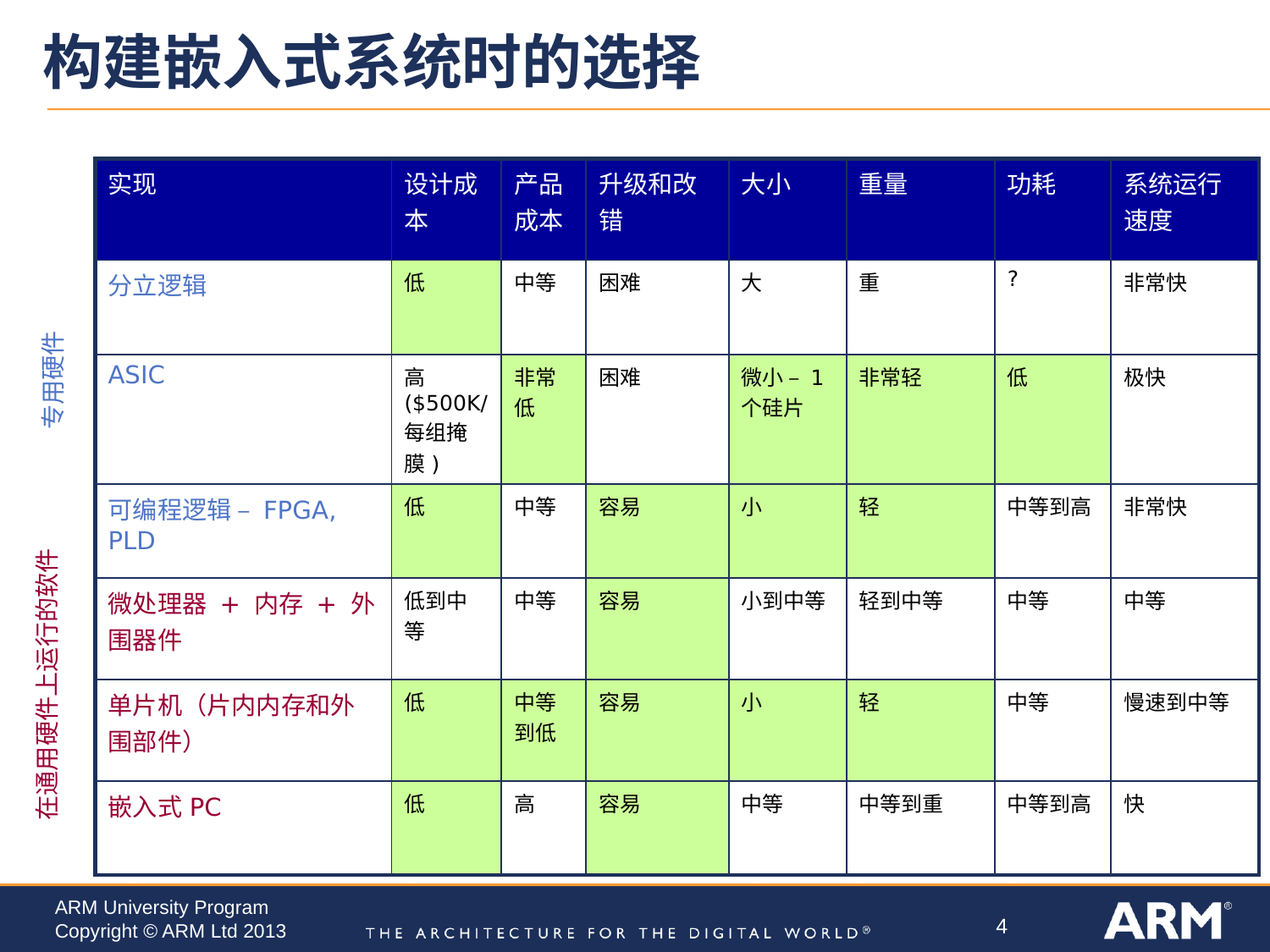

# 构建嵌入式系统时的选择
| 实现 | 设计成本 | 产品成本 | 升级和改错 | 大小 | 重量 | 功耗 | 系统运行速度 |
| --- | --- | --- | --- | --- | --- | --- | --- |
| 分立逻辑 | 低 | 中等 | 困难 | 大 | 重 | ? | 非常快 |
| ASIC | 高($500K/每组掩膜) | 非常低 | 困难 | 微小 – 1个硅片 | 非常轻 | 低 | 极快 |
| 可编程逻辑 – FPGA, PLD | 低 | 中等 | 容易 | 小 | 轻 | 中等到高 | 非常快 |
| 微处理器 + 内存 + 外围器件 | 低到中等 | 中等 | 容易 | 小到中等 | 轻到中等 | 中等 | 中等 |
| 单片机（片内内存和外围部件） | 低 | 中等到低 | 容易 | 小 | 轻 | 中等 | 慢速到中等 |
| 嵌入式PC | 低 | 高 | 容易 | 中等 | 中等到重 | 中等到高 | 快 |
专用硬件
在通用硬件上运行的软件